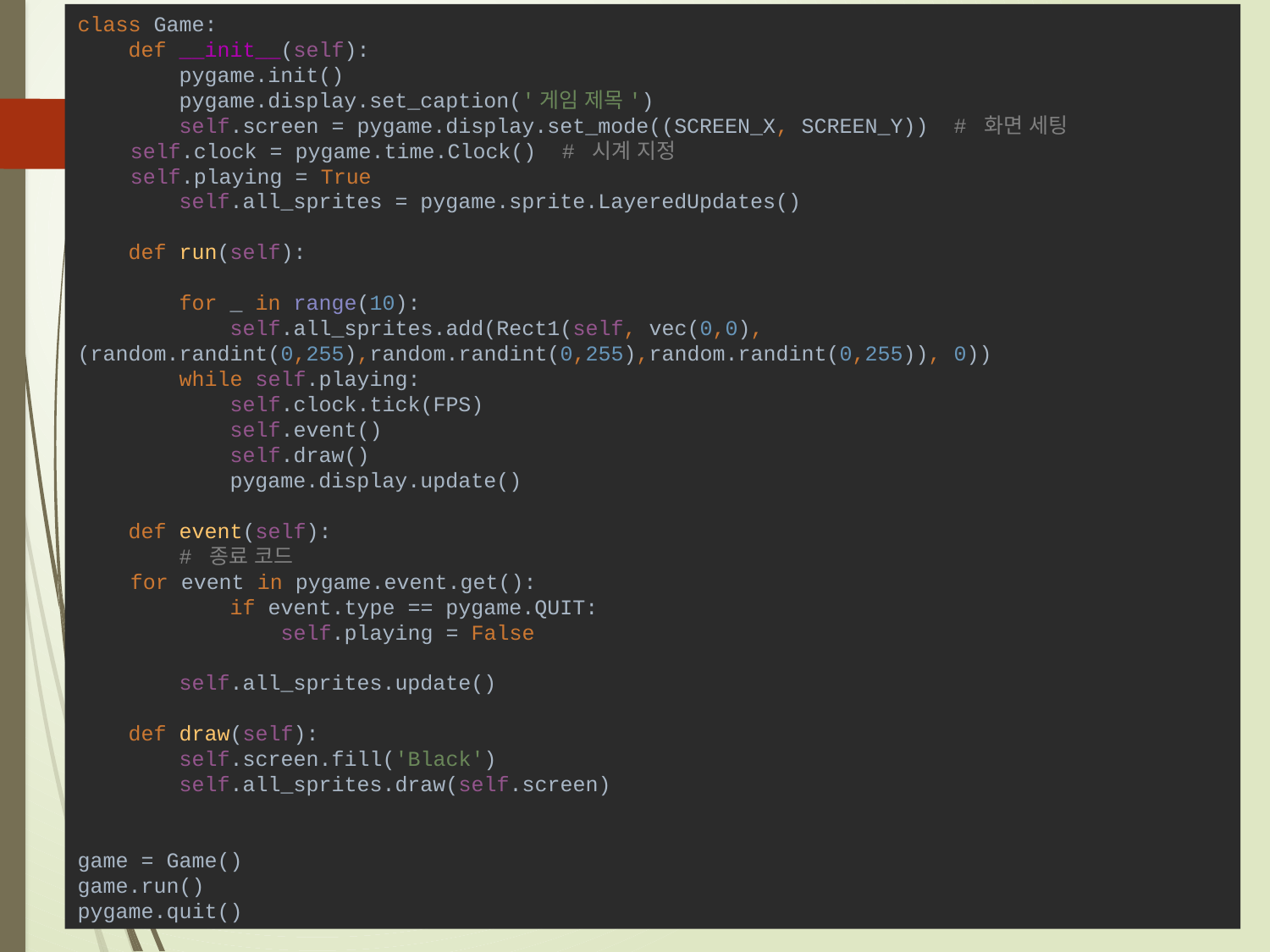

class Game:
    def __init__(self):
        pygame.init()
        pygame.display.set_caption('게임 제목')
        self.screen = pygame.display.set_mode((SCREEN_X, SCREEN_Y))  # 화면 세팅
        self.clock = pygame.time.Clock()  # 시계 지정
        self.playing = True
        self.all_sprites = pygame.sprite.LayeredUpdates()
    def run(self):
        for _ in range(10):
            self.all_sprites.add(Rect1(self, vec(0,0),    	  		(random.randint(0,255),random.randint(0,255),random.randint(0,255)), 0))
        while self.playing:
            self.clock.tick(FPS)
            self.event()
            self.draw()
            pygame.display.update()
    def event(self):
        # 종료 코드
        for event in pygame.event.get():
            if event.type == pygame.QUIT:
                self.playing = False
        self.all_sprites.update()
    def draw(self):
        self.screen.fill('Black')
        self.all_sprites.draw(self.screen)
game = Game()
game.run()
pygame.quit()
# 실습( 기본 게임 코드에 사각형 만들기)